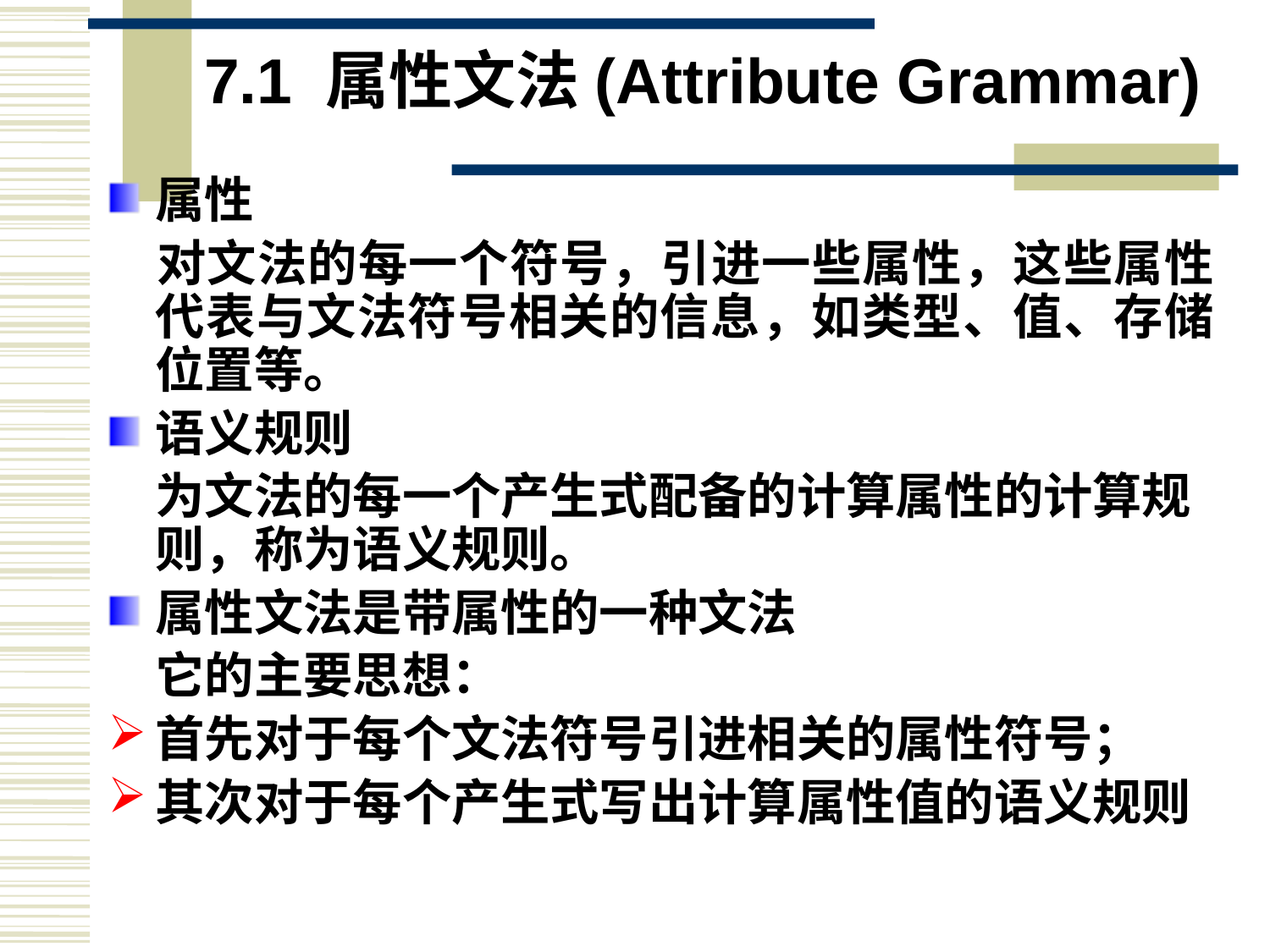

# 7.1 属性文法(Attribute Grammar)
属性
	对文法的每一个符号，引进一些属性，这些属性代表与文法符号相关的信息，如类型、值、存储位置等。
语义规则
	为文法的每一个产生式配备的计算属性的计算规则，称为语义规则。
属性文法是带属性的一种文法
	它的主要思想：
首先对于每个文法符号引进相关的属性符号；
其次对于每个产生式写出计算属性值的语义规则